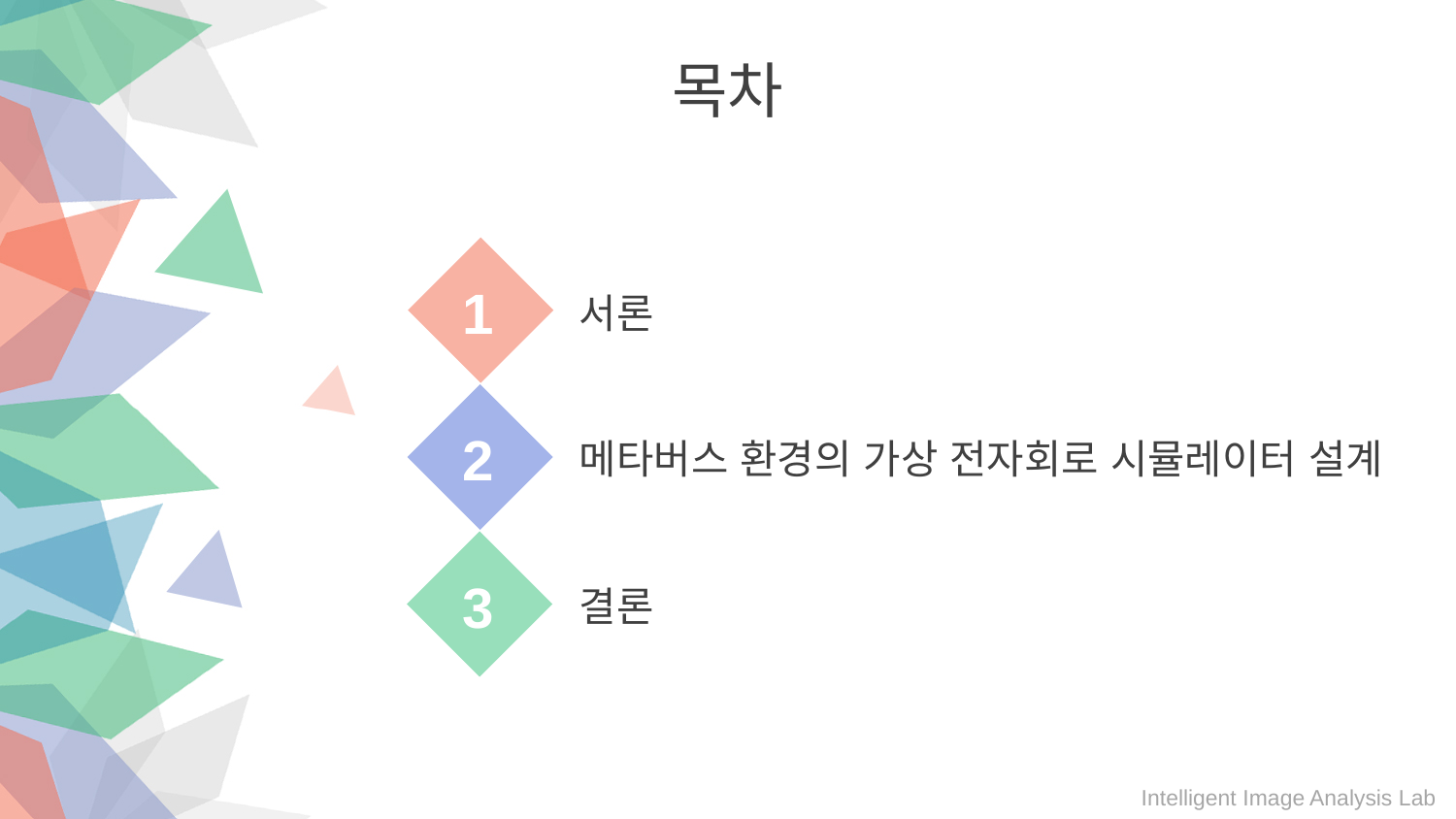

목차

1

2

3
서론
메타버스 환경의 가상 전자회로 시뮬레이터 설계
결론